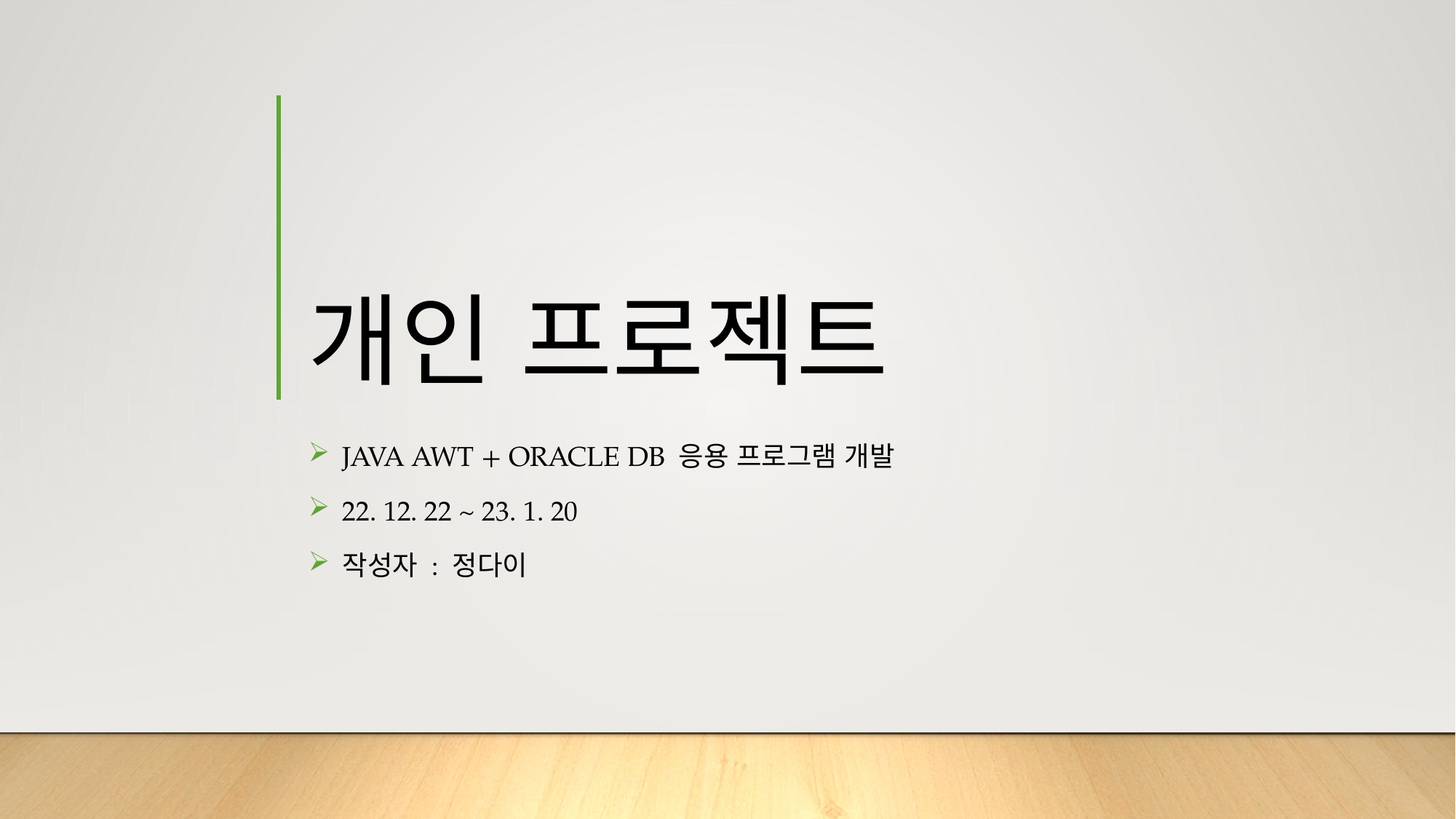

# 개인 프로젝트
Java AWT + Oracle DB 응용 프로그램 개발
22. 12. 22 ~ 23. 1. 20
작성자 : 정다이